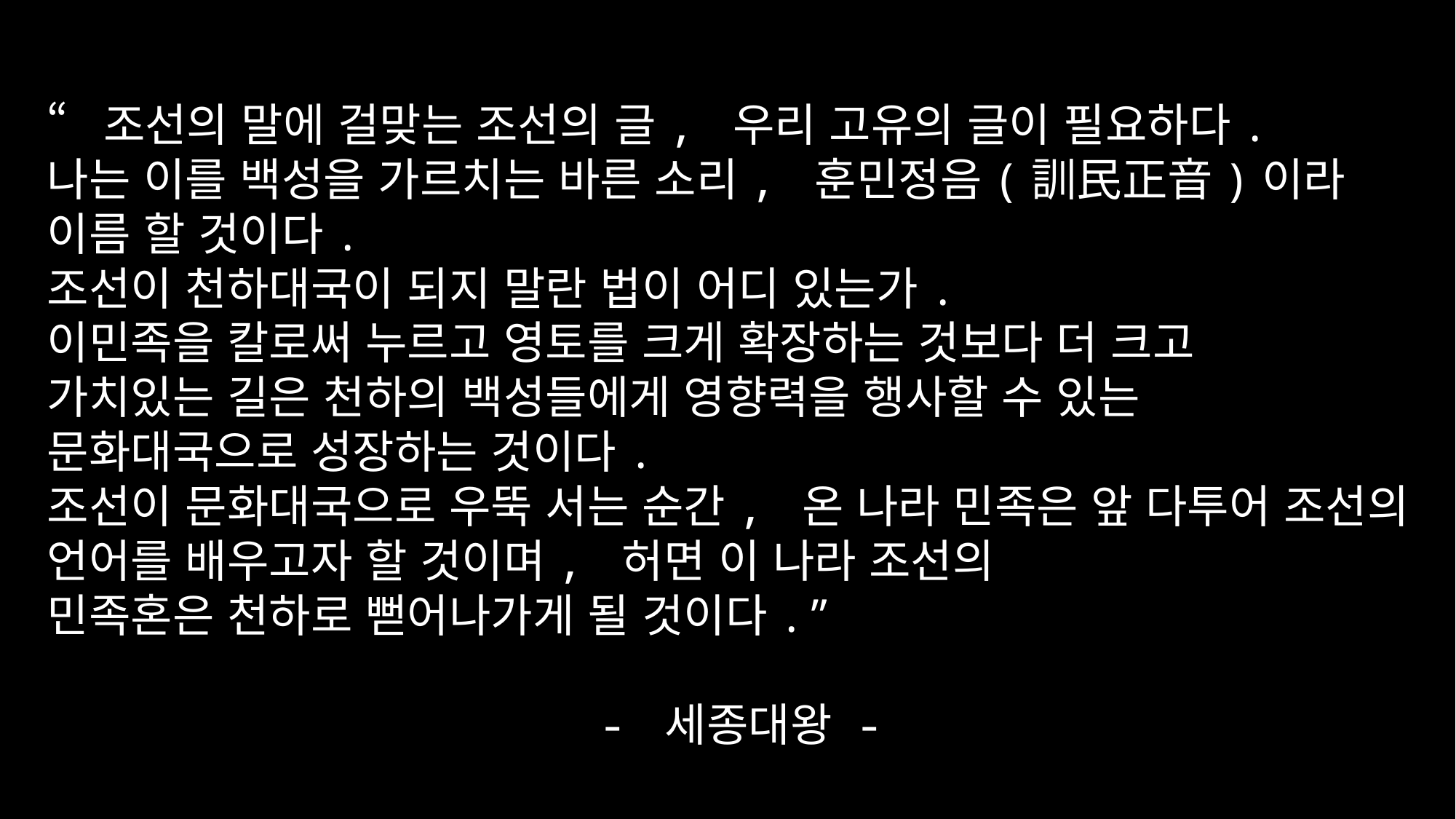

“조선의 말에 걸맞는 조선의 글, 우리 고유의 글이 필요하다.
나는 이를 백성을 가르치는 바른 소리, 훈민정음(訓民正音)이라 이름 할 것이다.
조선이 천하대국이 되지 말란 법이 어디 있는가.
이민족을 칼로써 누르고 영토를 크게 확장하는 것보다 더 크고
가치있는 길은 천하의 백성들에게 영향력을 행사할 수 있는
문화대국으로 성장하는 것이다.
조선이 문화대국으로 우뚝 서는 순간, 온 나라 민족은 앞 다투어 조선의 언어를 배우고자 할 것이며, 허면 이 나라 조선의
민족혼은 천하로 뻗어나가게 될 것이다.”

- 세종대왕 -